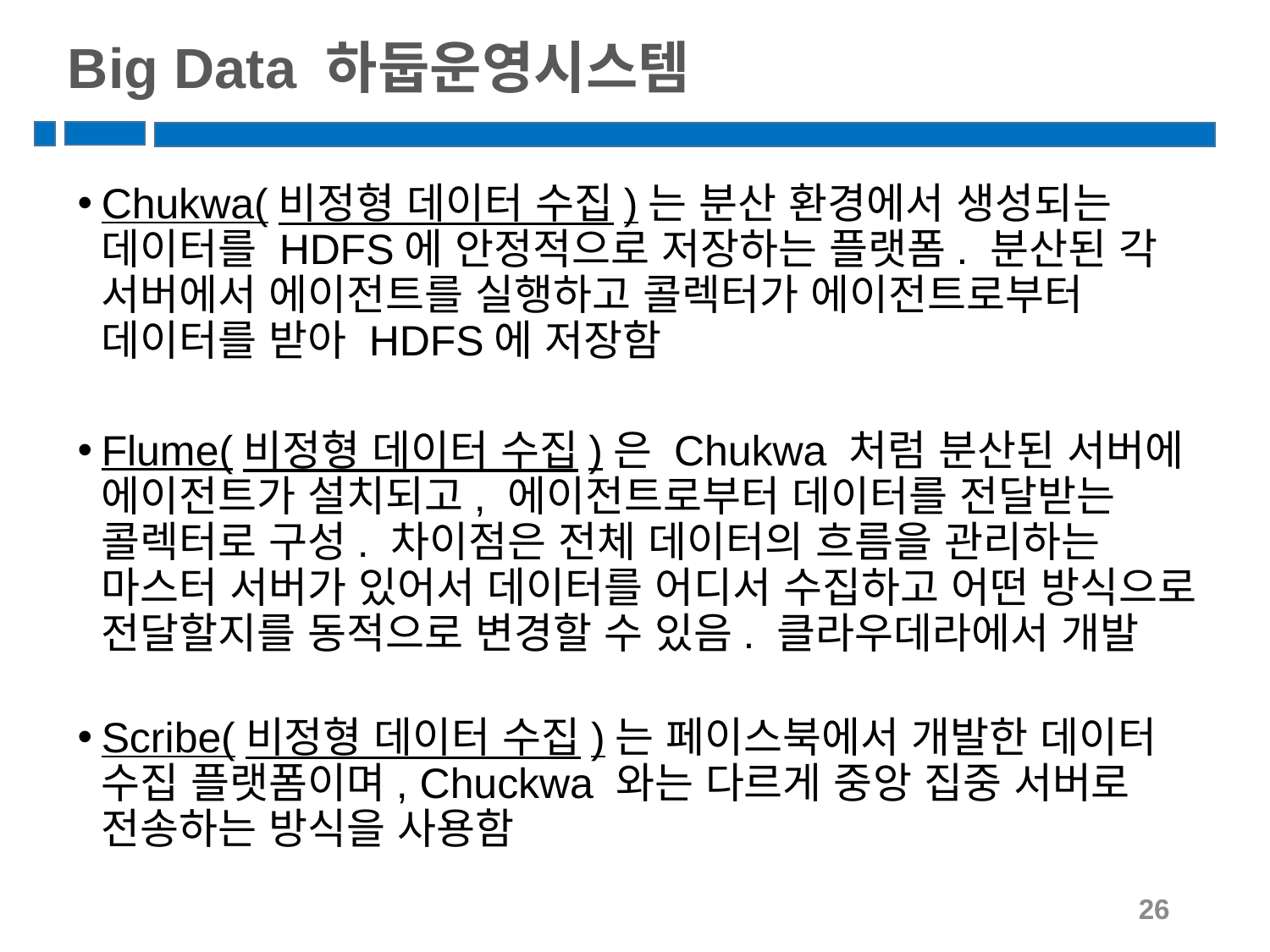

# Big Data 하둡운영시스템

Chukwa(비정형 데이터 수집)는 분산 환경에서 생성되는 데이터를 HDFS에 안정적으로 저장하는 플랫폼. 분산된 각 서버에서 에이전트를 실행하고 콜렉터가 에이전트로부터 데이터를 받아 HDFS에 저장함
Flume(비정형 데이터 수집)은 Chukwa 처럼 분산된 서버에 에이전트가 설치되고, 에이전트로부터 데이터를 전달받는 콜렉터로 구성. 차이점은 전체 데이터의 흐름을 관리하는 마스터 서버가 있어서 데이터를 어디서 수집하고 어떤 방식으로 전달할지를 동적으로 변경할 수 있음. 클라우데라에서 개발
Scribe(비정형 데이터 수집)는 페이스북에서 개발한 데이터 수집 플랫폼이며, Chuckwa 와는 다르게 중앙 집중 서버로 전송하는 방식을 사용함
26